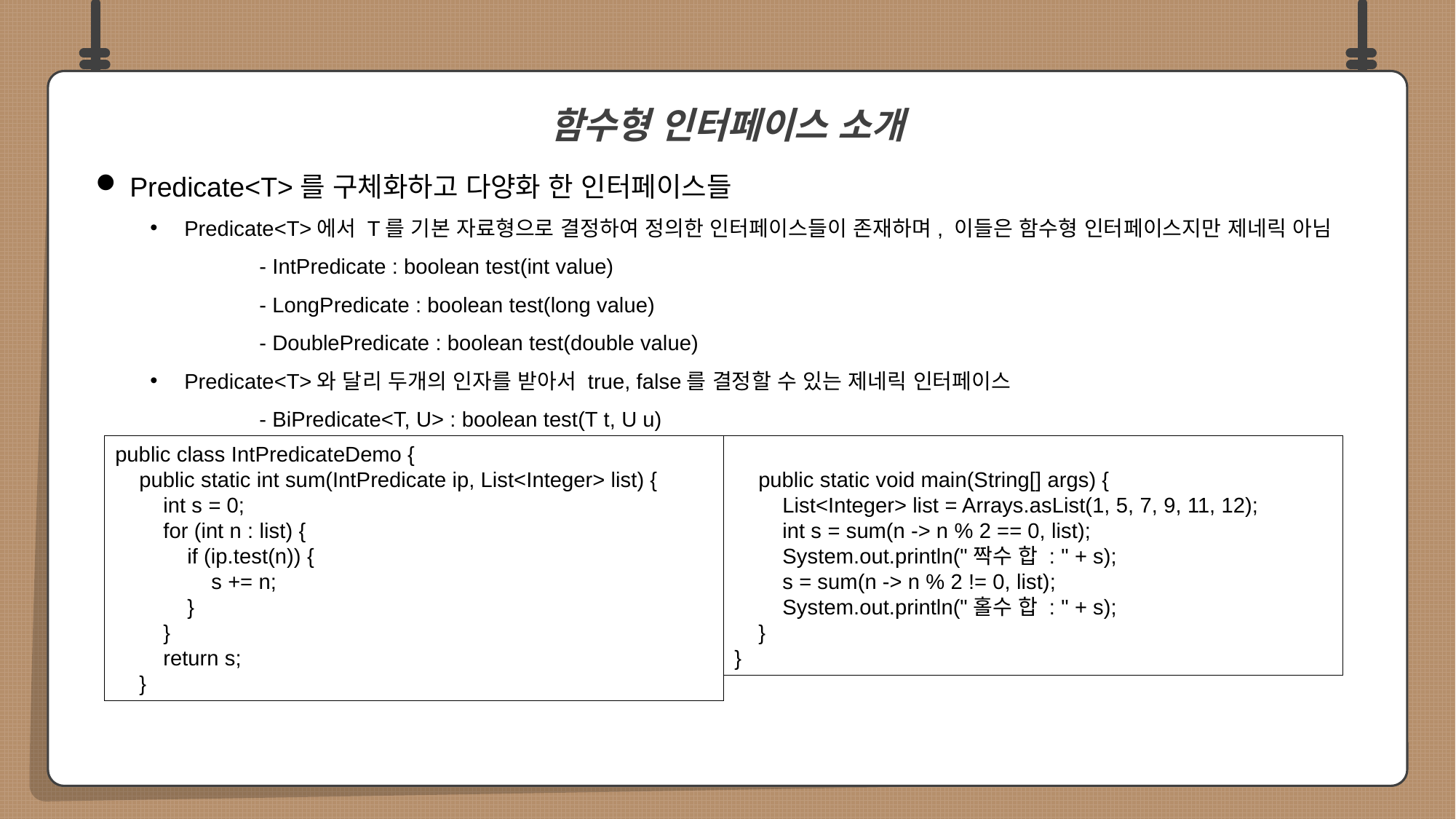

Predicate<T>를 구체화하고 다양화 한 인터페이스들
Predicate<T>에서 T를 기본 자료형으로 결정하여 정의한 인터페이스들이 존재하며, 이들은 함수형 인터페이스지만 제네릭 아님
	- IntPredicate : boolean test(int value)
	- LongPredicate : boolean test(long value)
	- DoublePredicate : boolean test(double value)
Predicate<T>와 달리 두개의 인자를 받아서 true, false를 결정할 수 있는 제네릭 인터페이스
	- BiPredicate<T, U> : boolean test(T t, U u)

함수형 인터페이스 소개

    public static void main(String[] args) {
        List<Integer> list = Arrays.asList(1, 5, 7, 9, 11, 12);
        int s = sum(n -> n % 2 == 0, list);
        System.out.println("짝수 합 : " + s);
        s = sum(n -> n % 2 != 0, list);
        System.out.println("홀수 합 : " + s);
    }
}
public class IntPredicateDemo {
    public static int sum(IntPredicate ip, List<Integer> list) {
        int s = 0;
        for (int n : list) {
            if (ip.test(n)) {
                s += n;
            }
        }
        return s;
    }